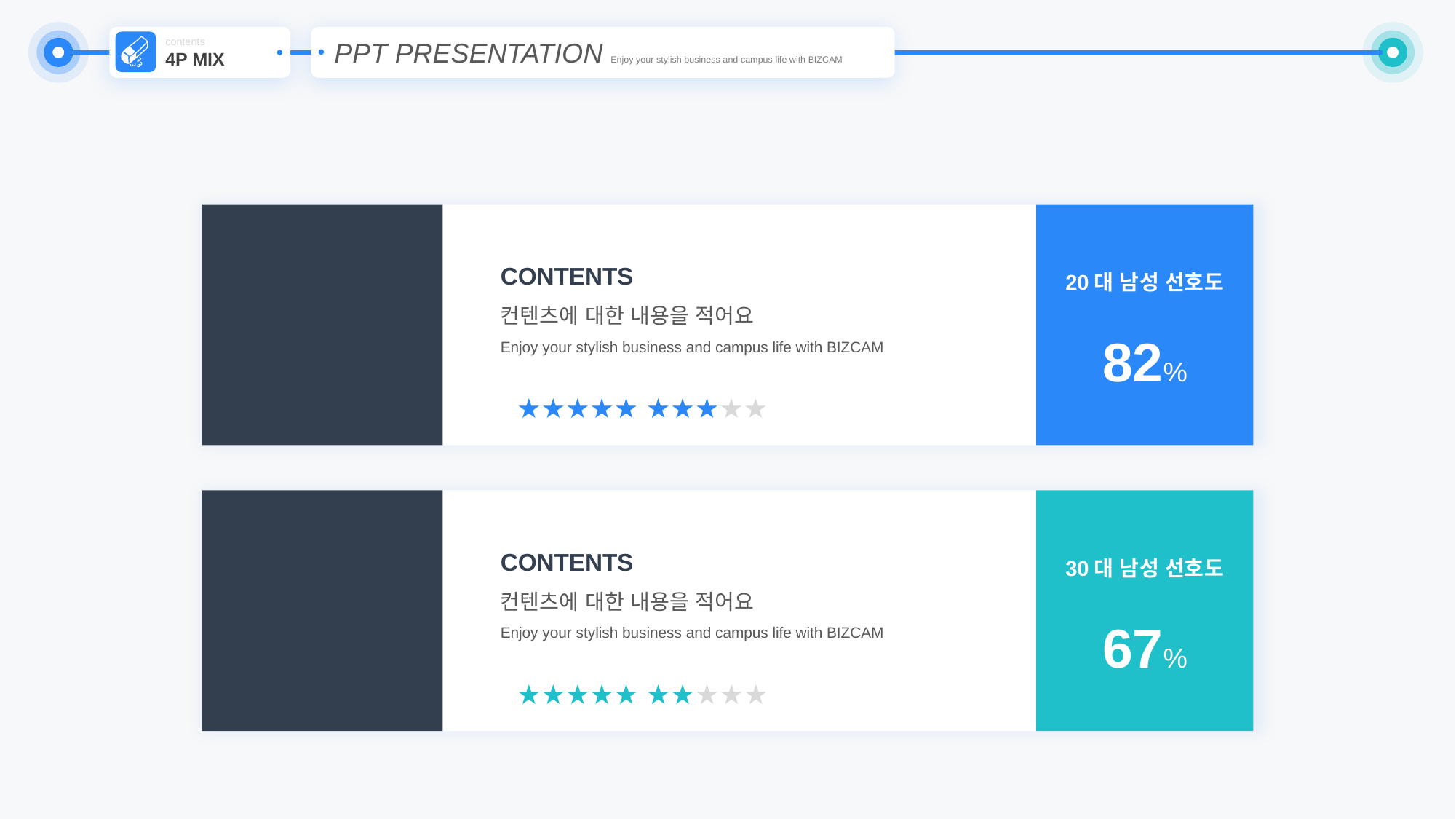

contents
4P MIX

PPT PRESENTATION Enjoy your stylish business and campus life with BIZCAM

20대 남성 선호도
82%
CONTENTS
컨텐츠에 대한 내용을 적어요
Enjoy your stylish business and campus life with BIZCAM
★★★★★ ★★★★★

30대 남성 선호도
67%
CONTENTS
컨텐츠에 대한 내용을 적어요
Enjoy your stylish business and campus life with BIZCAM
★★★★★ ★★★★★